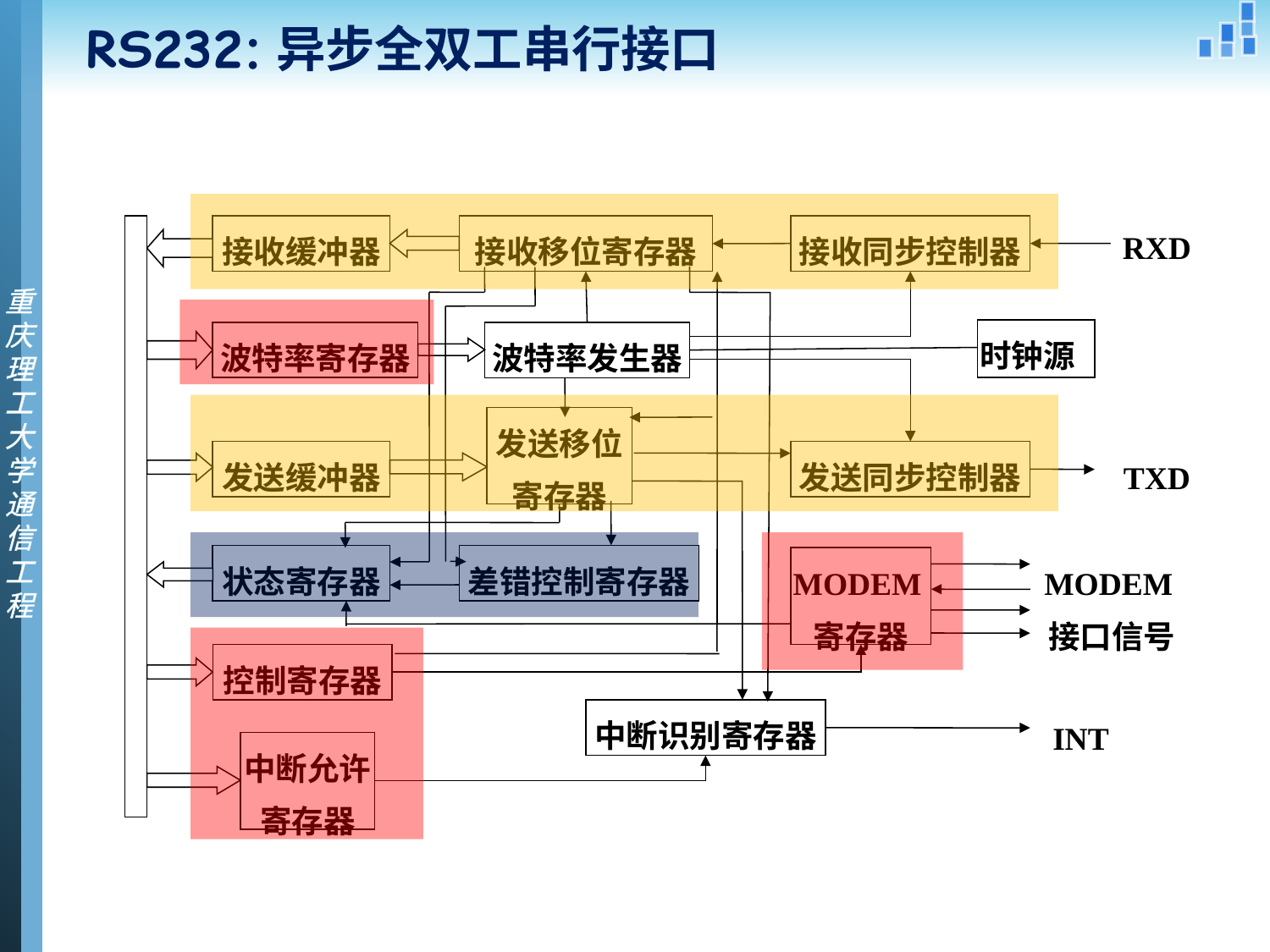

# RS232:异步全双工串行接口

RXD

接收缓冲器
接收移位寄存器
接收同步控制器

时钟源
波特率发生器
波特率寄存器

发送移位寄存器
发送缓冲器
发送同步控制器
TXD

状态寄存器
差错控制寄存器
MODEM寄存器
MODEM接口信号

控制寄存器

中断识别寄存器
INT
中断允许寄存器

60